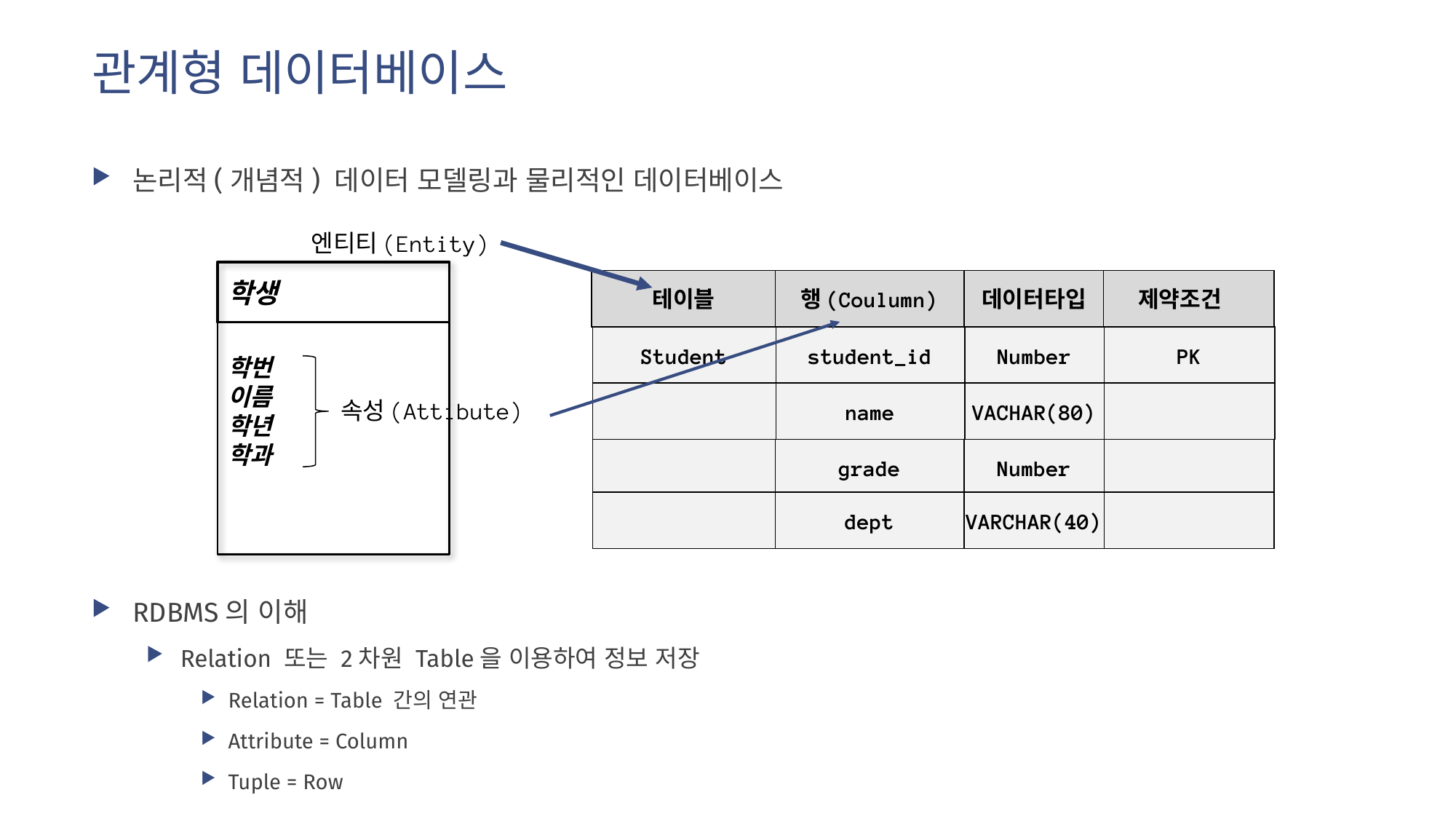

# 관계형 데이터베이스
논리적(개념적) 데이터 모델링과 물리적인 데이터베이스

RDBMS의 이해
Relation 또는 2차원 Table을 이용하여 정보 저장
Relation = Table 간의 연관
Attribute = Column
Tuple = Row
엔티티(Entity)

학생
테이블
행(Coulumn)
데이터타입
제약조건
Student
student_id
Number
PK

name
VACHAR(80)

grade
Number

dept
VARCHAR(40)

학번
이름
학년
학과

속성(Attibute)